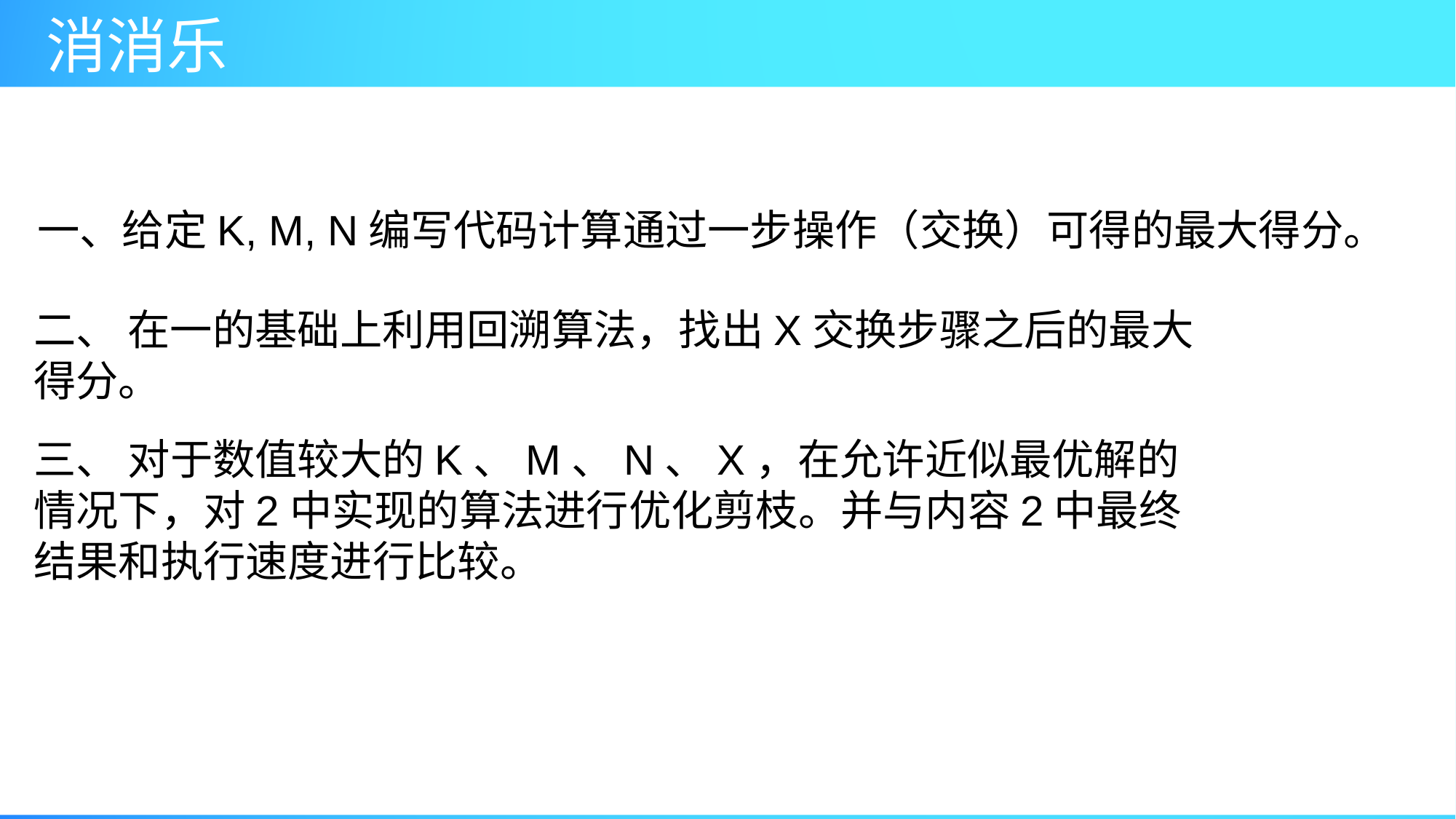

一、给定K, M, N编写代码计算通过一步操作（交换）可得的最大得分。

二、 在一的基础上利用回溯算法，找出X交换步骤之后的最大得分。
三、 对于数值较大的K、M、N、X，在允许近似最优解的情况下，对2中实现的算法进行优化剪枝。并与内容2中最终结果和执行速度进行比较。